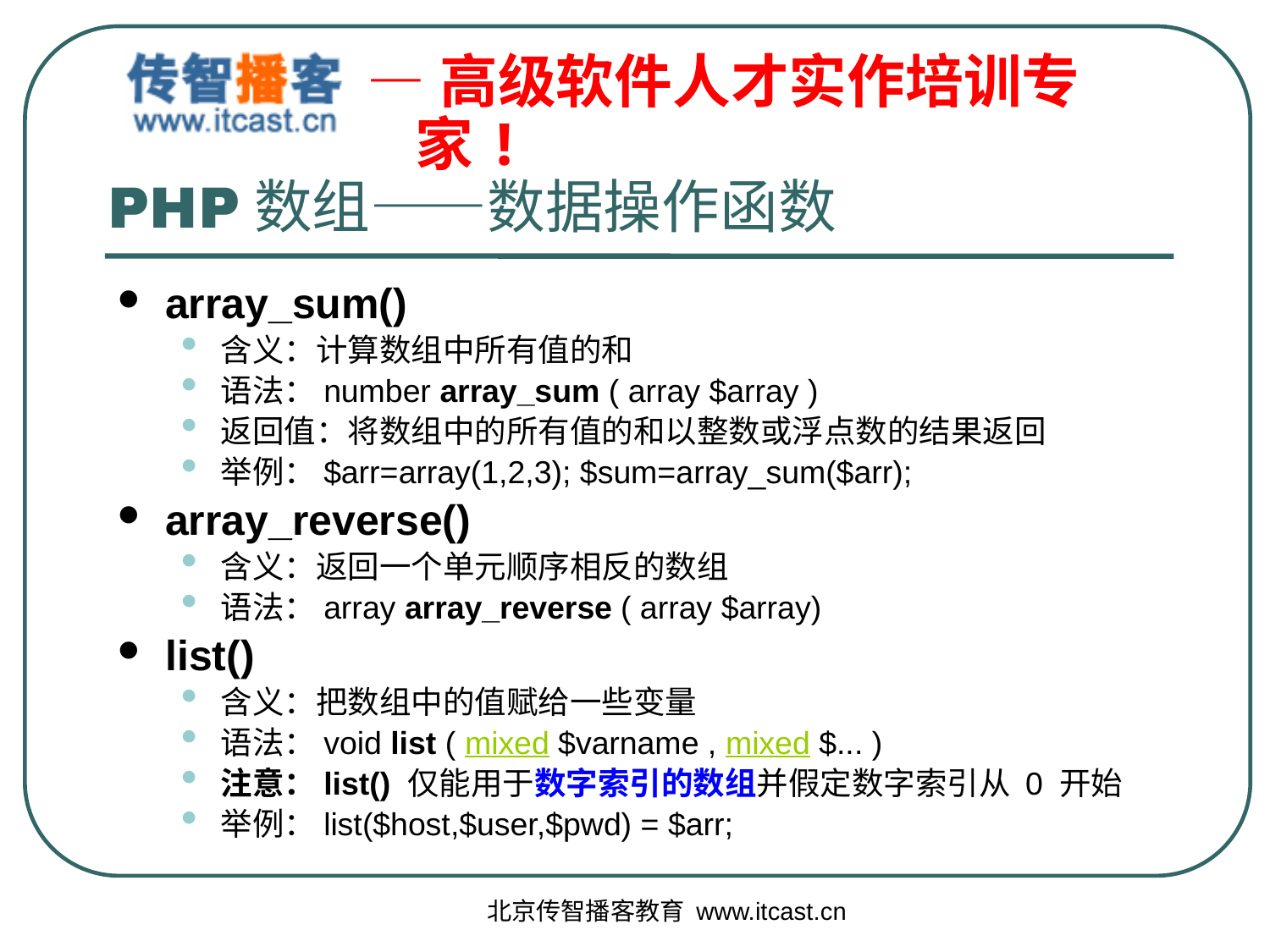

# PHP数组——数据操作函数
array_sum()
含义：计算数组中所有值的和
语法：number array_sum ( array $array )
返回值：将数组中的所有值的和以整数或浮点数的结果返回
举例：$arr=array(1,2,3); $sum=array_sum($arr);
array_reverse()
含义：返回一个单元顺序相反的数组
语法：array array_reverse ( array $array)
list()
含义：把数组中的值赋给一些变量
语法：void list ( mixed $varname , mixed $... )
注意：list() 仅能用于数字索引的数组并假定数字索引从 0 开始
举例：list($host,$user,$pwd) = $arr;